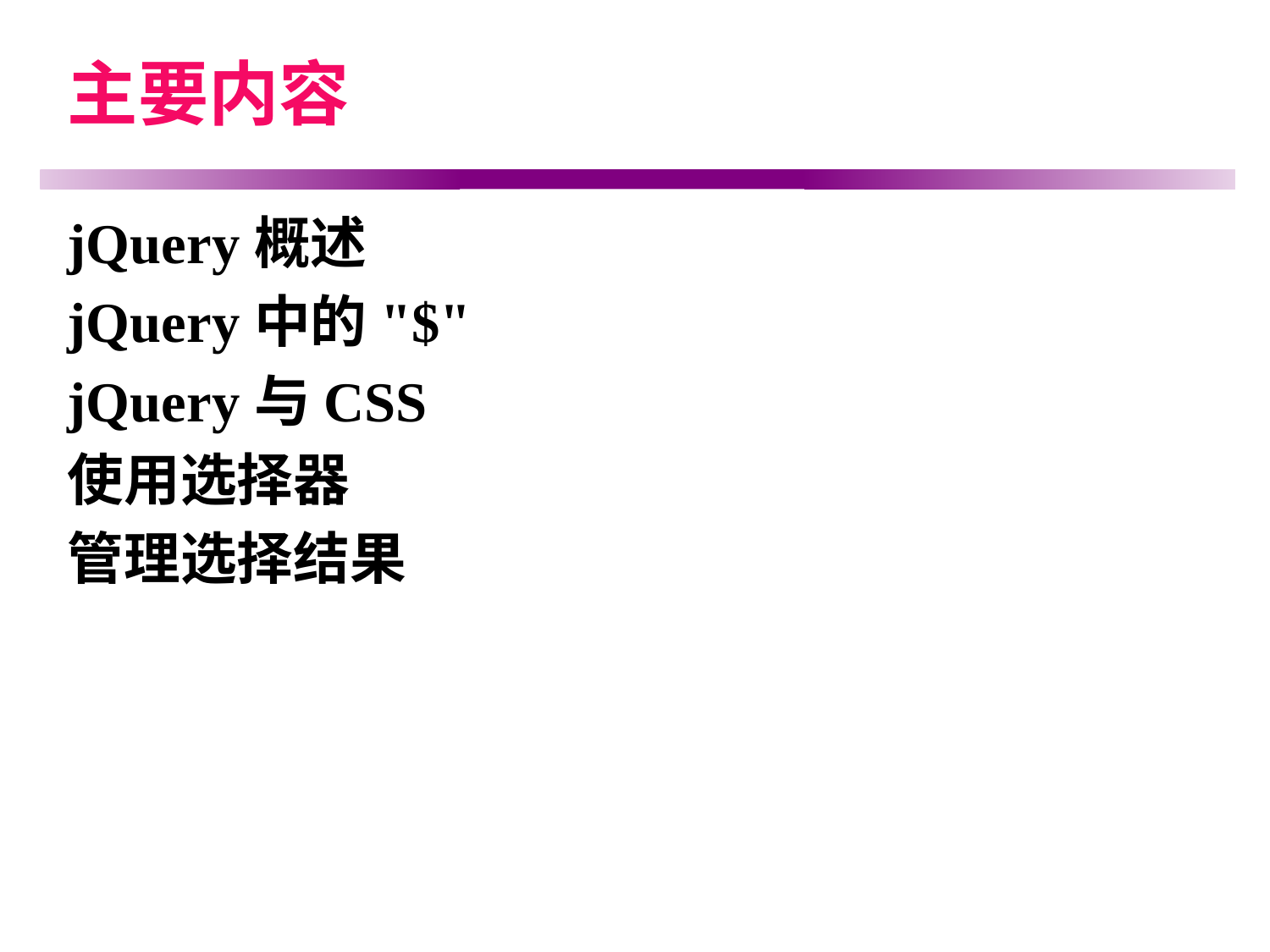

# 主要内容
jQuery概述
jQuery中的"$"
jQuery与CSS
使用选择器
管理选择结果